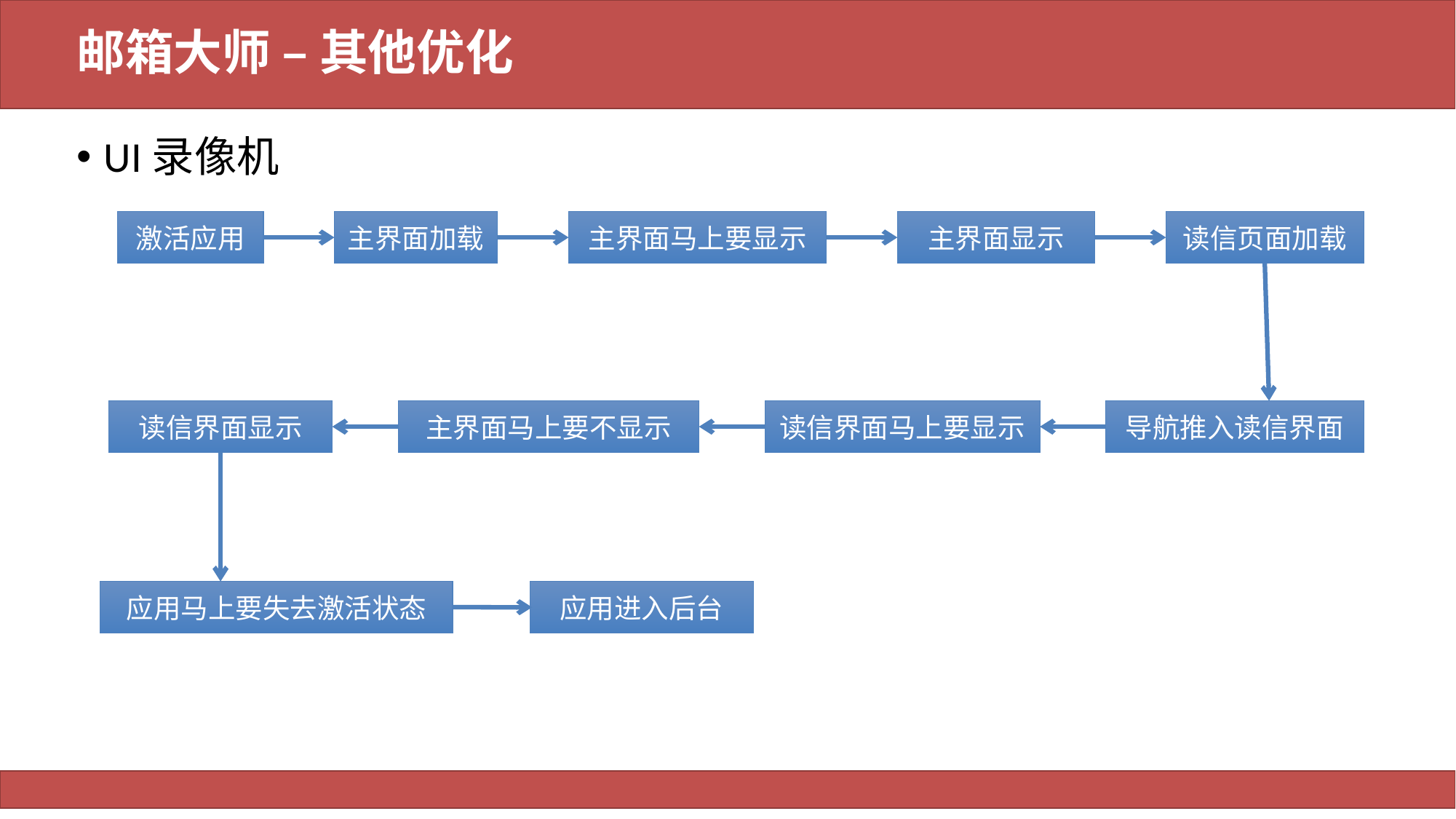

# 邮箱大师 – 其他优化
UI录像机
激活应用
主界面加载
主界面马上要显示
主界面显示
读信页面加载
读信界面显示
主界面马上要不显示
读信界面马上要显示
导航推入读信界面
应用马上要失去激活状态
应用进入后台